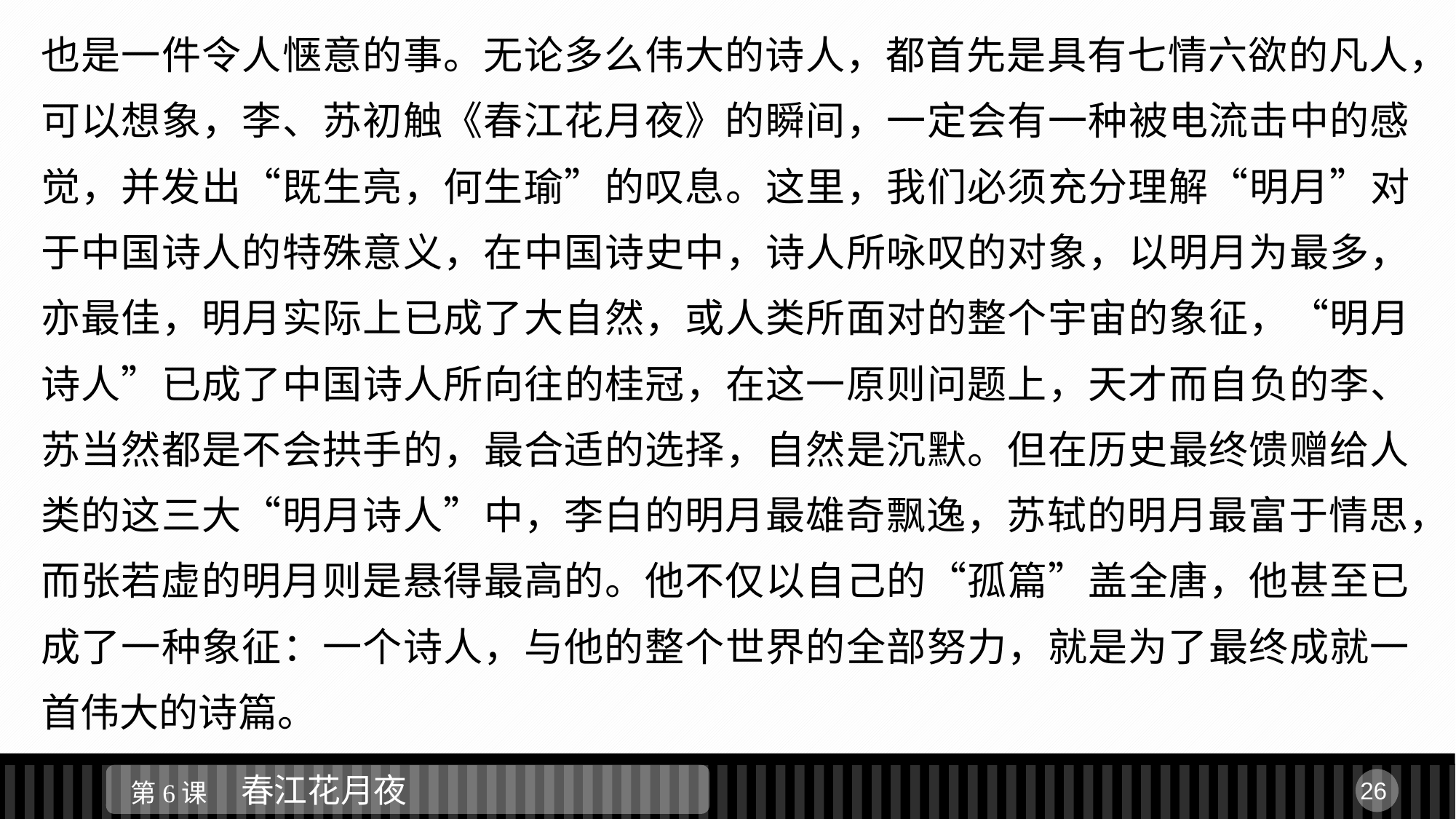

也是一件令人惬意的事。无论多么伟大的诗人，都首先是具有七情六欲的凡人，可以想象，李、苏初触《春江花月夜》的瞬间，一定会有一种被电流击中的感觉，并发出“既生亮，何生瑜”的叹息。这里，我们必须充分理解“明月”对于中国诗人的特殊意义，在中国诗史中，诗人所咏叹的对象，以明月为最多，亦最佳，明月实际上已成了大自然，或人类所面对的整个宇宙的象征，“明月诗人”已成了中国诗人所向往的桂冠，在这一原则问题上，天才而自负的李、苏当然都是不会拱手的，最合适的选择，自然是沉默。但在历史最终馈赠给人类的这三大“明月诗人”中，李白的明月最雄奇飘逸，苏轼的明月最富于情思，而张若虚的明月则是悬得最高的。他不仅以自己的“孤篇”盖全唐，他甚至已成了一种象征：一个诗人，与他的整个世界的全部努力，就是为了最终成就一首伟大的诗篇。